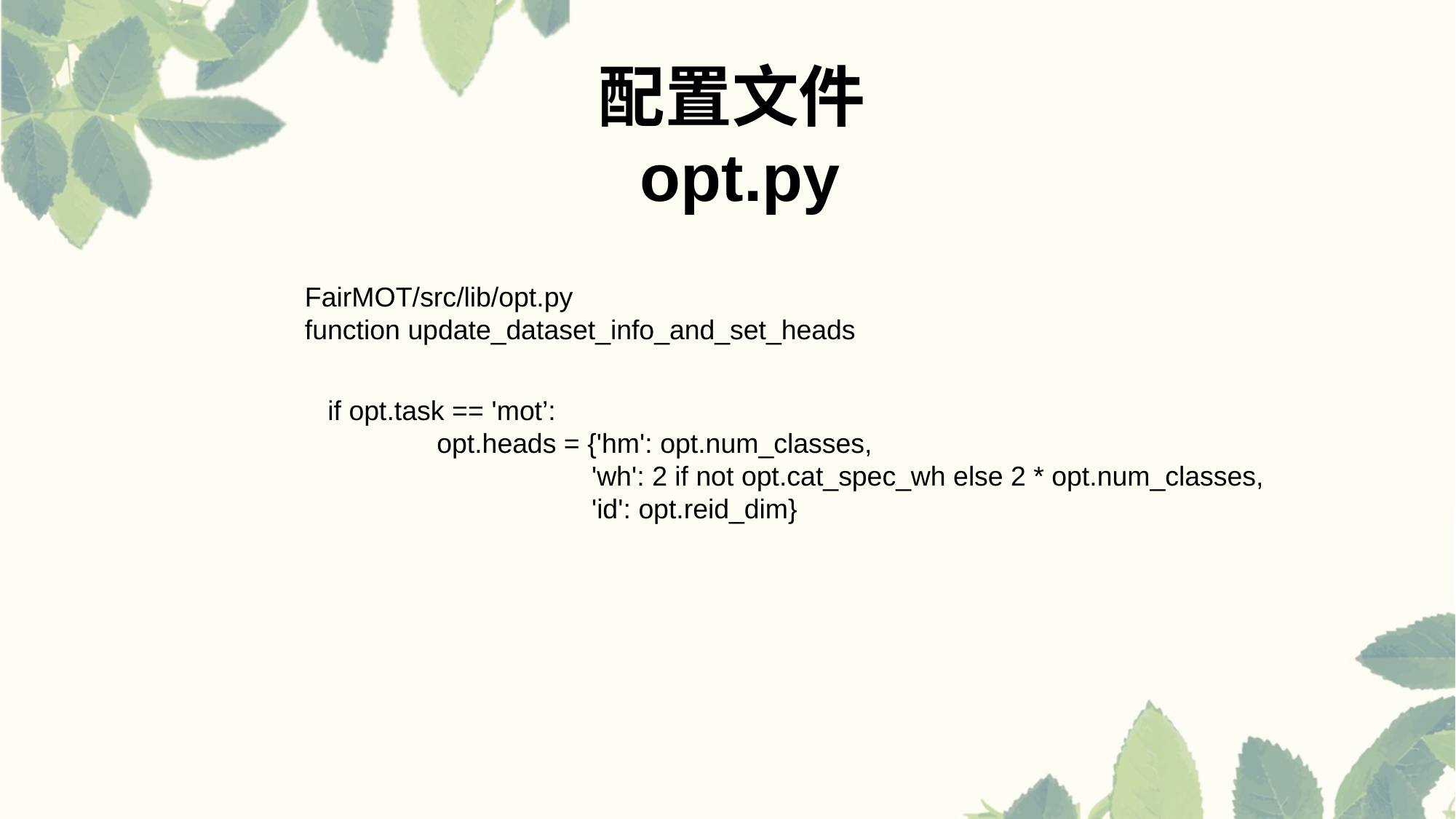

配置文件opt.py
FairMOT/src/lib/opt.py
function update_dataset_info_and_set_heads
if opt.task == 'mot’:
	opt.heads = {'hm': opt.num_classes,
		      'wh': 2 if not opt.cat_spec_wh else 2 * opt.num_classes,
		      'id': opt.reid_dim}